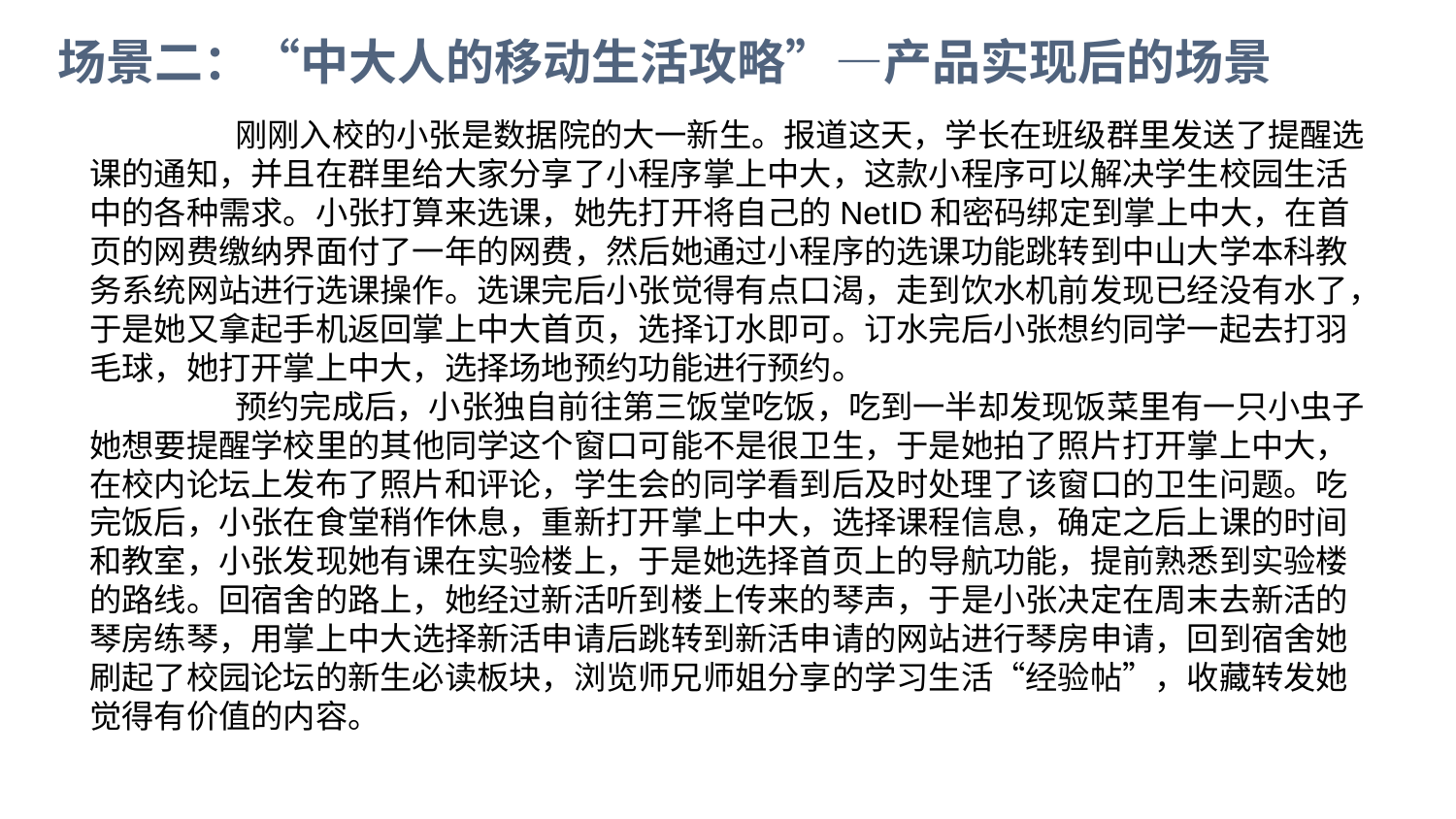

场景二：“中大人的移动生活攻略”—产品实现后的场景
	刚刚入校的小张是数据院的大一新生。报道这天，学长在班级群里发送了提醒选课的通知，并且在群里给大家分享了小程序掌上中大，这款小程序可以解决学生校园生活中的各种需求。小张打算来选课，她先打开将自己的NetID和密码绑定到掌上中大，在首页的网费缴纳界面付了一年的网费，然后她通过小程序的选课功能跳转到中山大学本科教务系统网站进行选课操作。选课完后小张觉得有点口渴，走到饮水机前发现已经没有水了，于是她又拿起手机返回掌上中大首页，选择订水即可。订水完后小张想约同学一起去打羽毛球，她打开掌上中大，选择场地预约功能进行预约。
	预约完成后，小张独自前往第三饭堂吃饭，吃到一半却发现饭菜里有一只小虫子她想要提醒学校里的其他同学这个窗口可能不是很卫生，于是她拍了照片打开掌上中大，在校内论坛上发布了照片和评论，学生会的同学看到后及时处理了该窗口的卫生问题。吃完饭后，小张在食堂稍作休息，重新打开掌上中大，选择课程信息，确定之后上课的时间和教室，小张发现她有课在实验楼上，于是她选择首页上的导航功能，提前熟悉到实验楼的路线。回宿舍的路上，她经过新活听到楼上传来的琴声，于是小张决定在周末去新活的琴房练琴，用掌上中大选择新活申请后跳转到新活申请的网站进行琴房申请，回到宿舍她刷起了校园论坛的新生必读板块，浏览师兄师姐分享的学习生活“经验帖”，收藏转发她觉得有价值的内容。